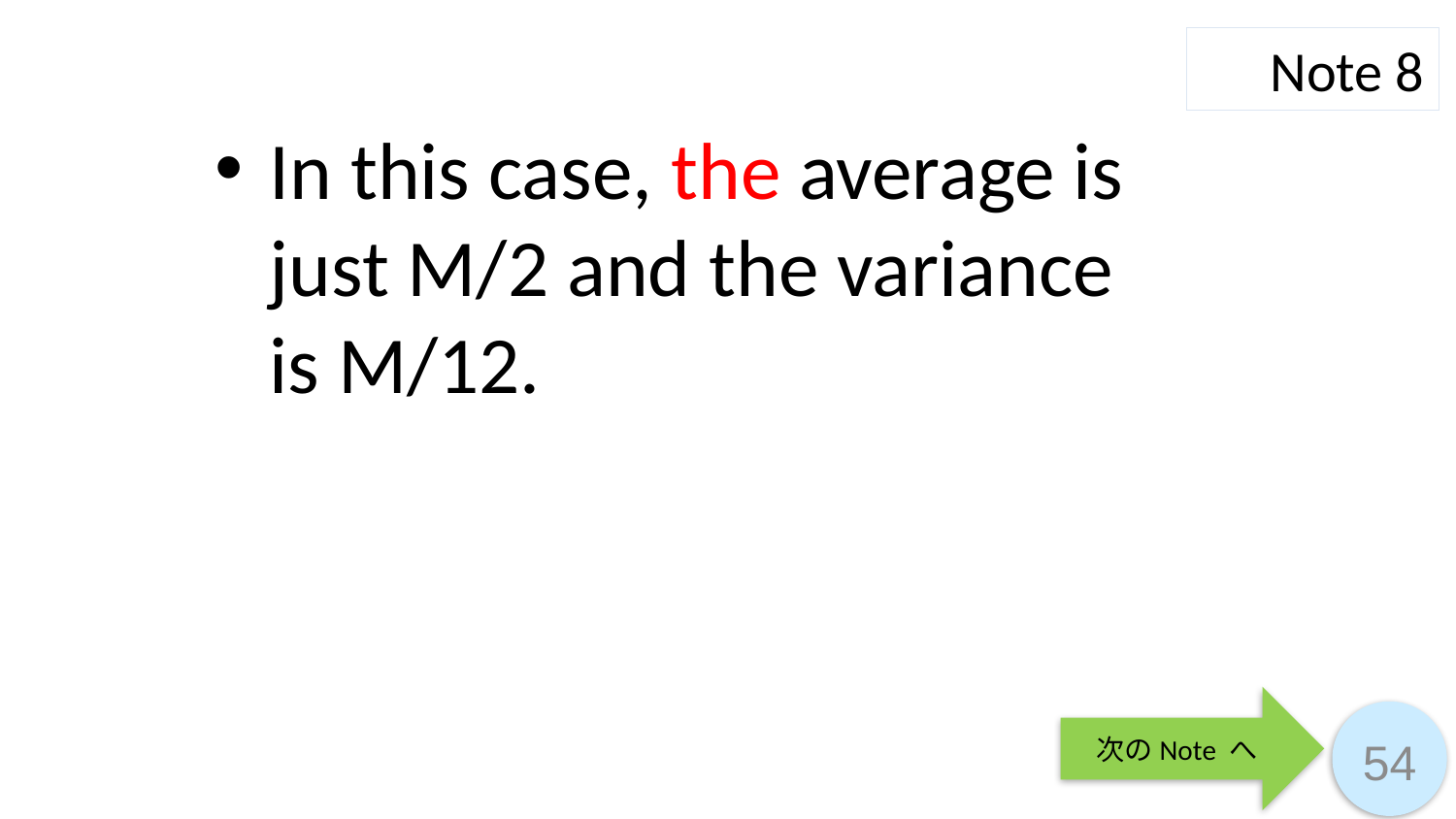

Note 8
In this case, the average is just M/2 and the variance is M/12.
次のNote へ
54